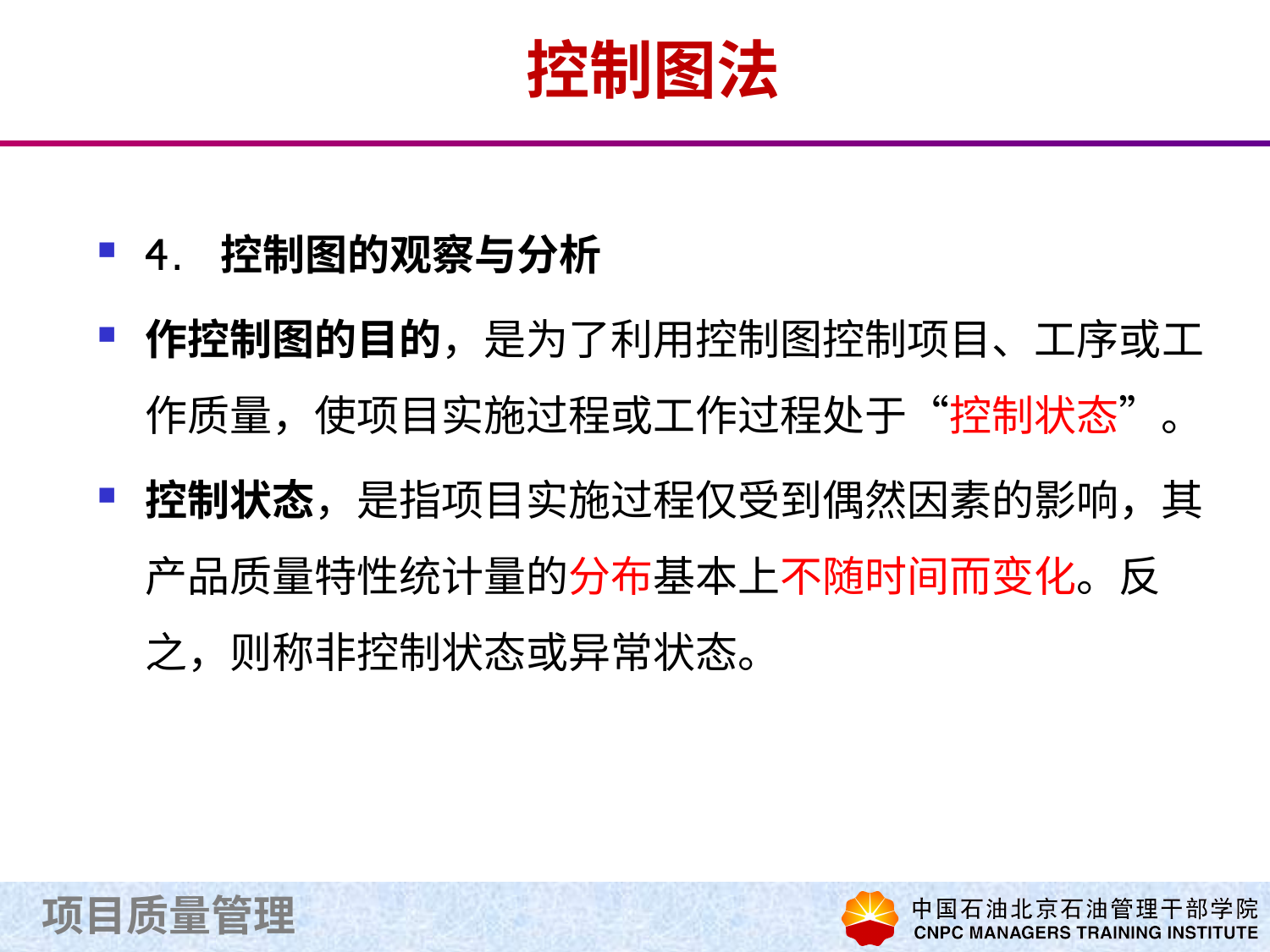

# 控制图法
4.  控制图的观察与分析
作控制图的目的，是为了利用控制图控制项目、工序或工作质量，使项目实施过程或工作过程处于“控制状态”。
控制状态，是指项目实施过程仅受到偶然因素的影响，其产品质量特性统计量的分布基本上不随时间而变化。反之，则称非控制状态或异常状态。